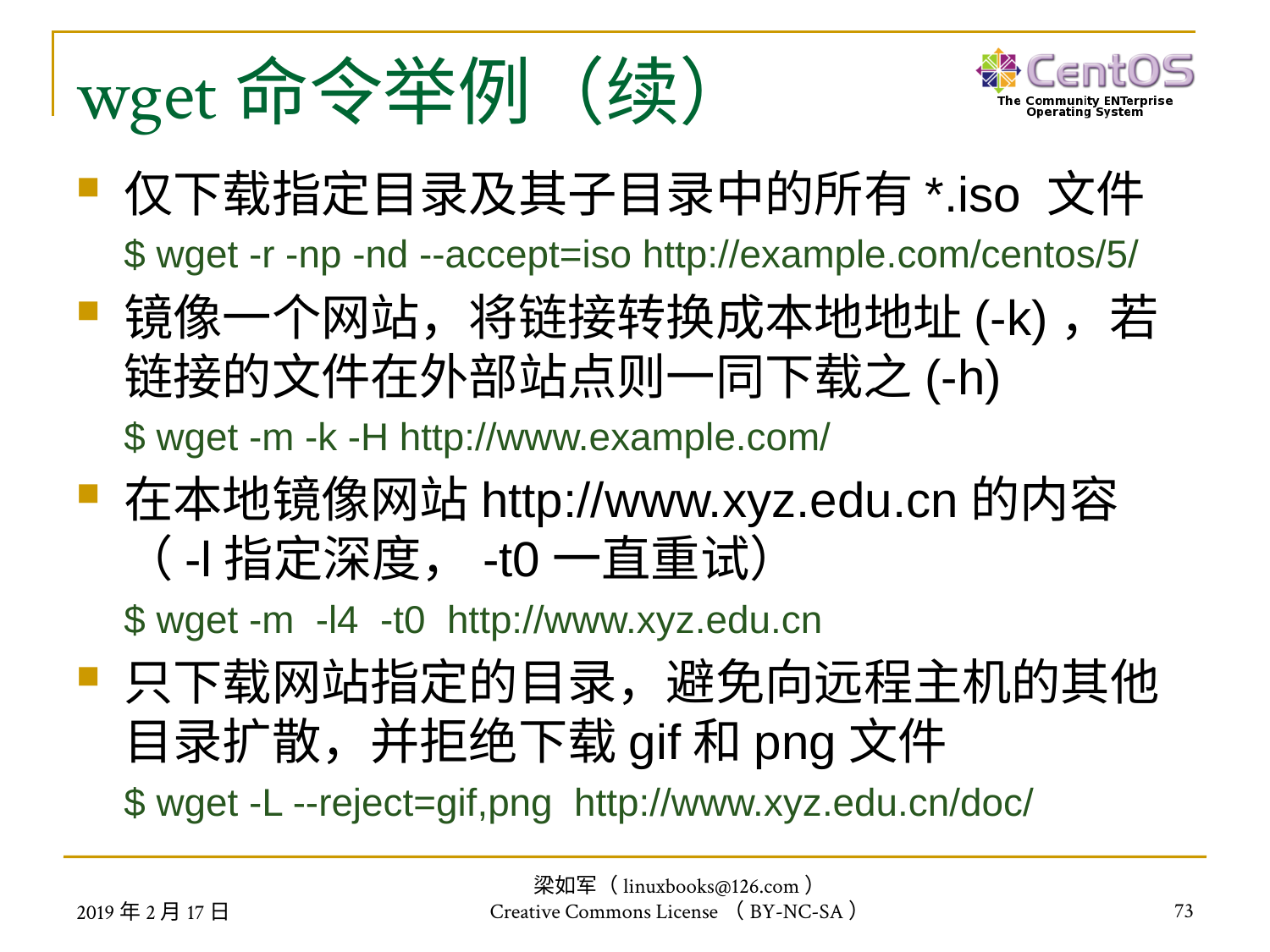

# wget命令举例（续）
仅下载指定目录及其子目录中的所有*.iso 文件
$ wget -r -np -nd --accept=iso http://example.com/centos/5/
镜像一个网站，将链接转换成本地地址(-k)，若链接的文件在外部站点则一同下载之(-h)
$ wget -m -k -H http://www.example.com/
在本地镜像网站http://www.xyz.edu.cn的内容（-l指定深度，-t0一直重试）
$ wget -m  -l4  -t0  http://www.xyz.edu.cn
只下载网站指定的目录，避免向远程主机的其他目录扩散，并拒绝下载gif和png文件
$ wget -L --reject=gif,png  http://www.xyz.edu.cn/doc/
梁如军（linuxbooks@126.com）
Creative Commons License（BY-NC-SA）
2019年2月17日
73